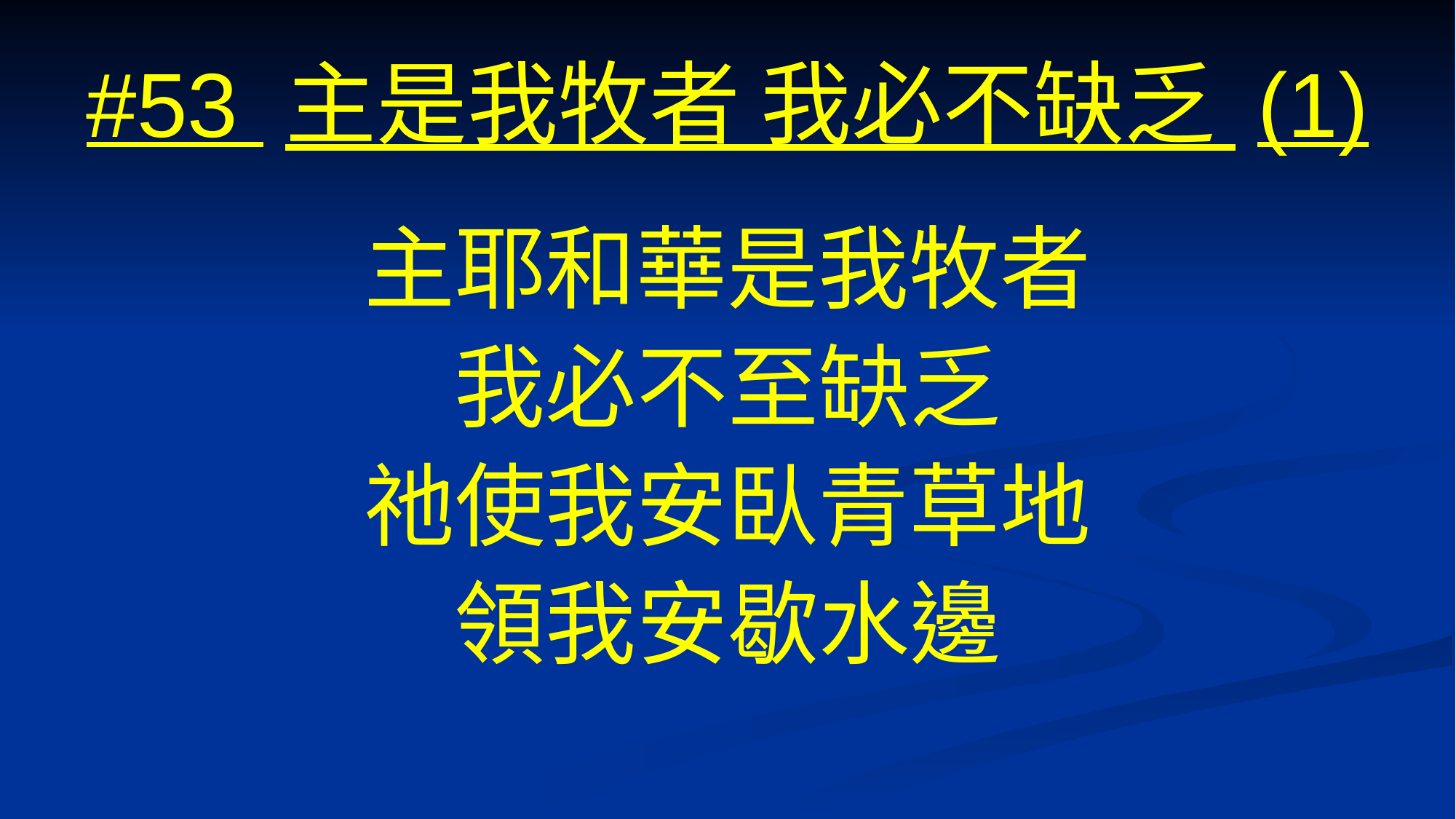

# #53 主是我牧者 我必不缺乏 (1)
主耶和華是我牧者
我必不至缺乏
祂使我安臥青草地
領我安歇水邊